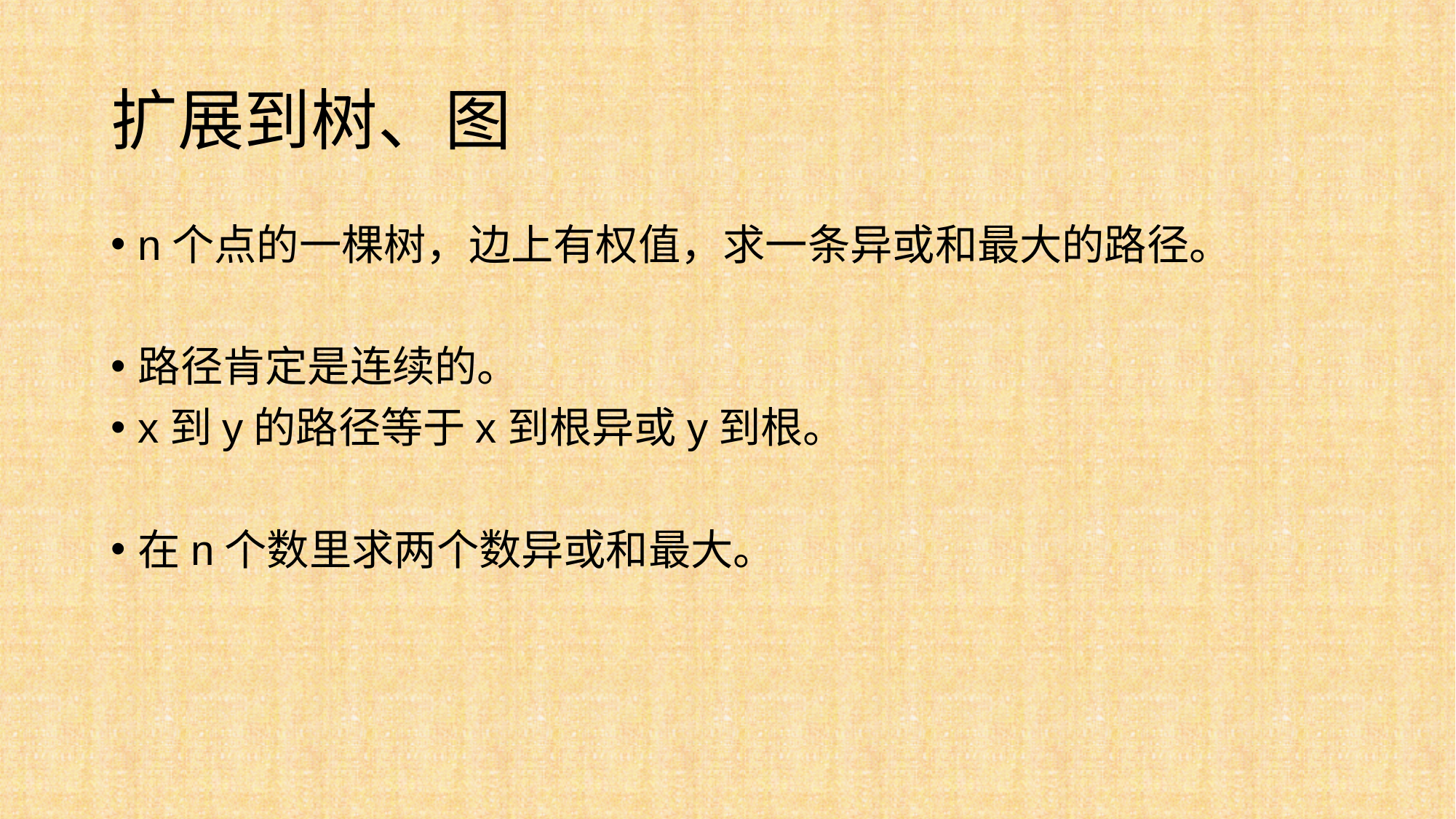

# 扩展到树、图
n个点的一棵树，边上有权值，求一条异或和最大的路径。

路径肯定是连续的。
x到y的路径等于x到根异或y到根。

在n个数里求两个数异或和最大。